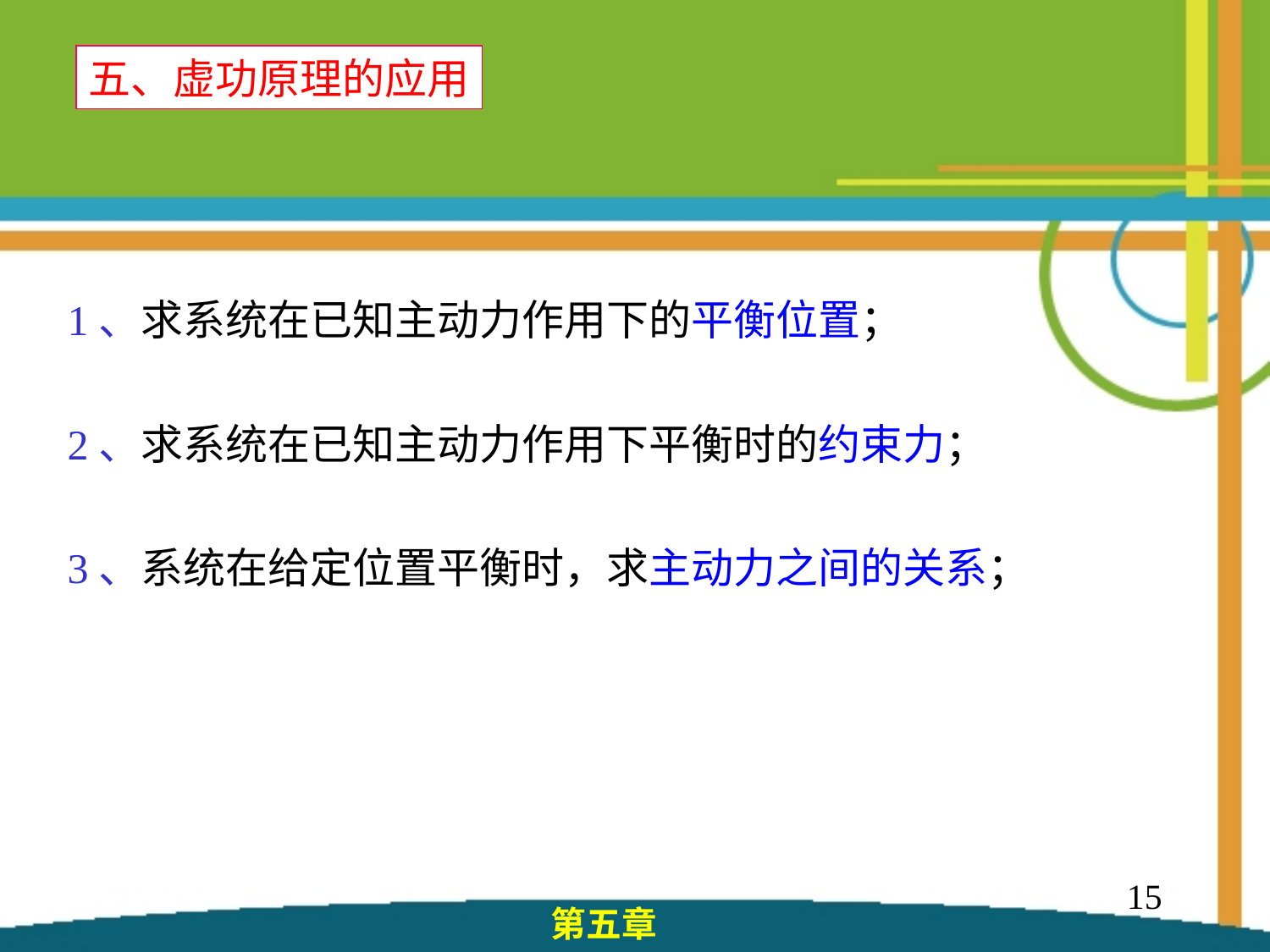

五、虚功原理的应用
1、求系统在已知主动力作用下的平衡位置；
2、求系统在已知主动力作用下平衡时的约束力；
3、系统在给定位置平衡时，求主动力之间的关系；
15